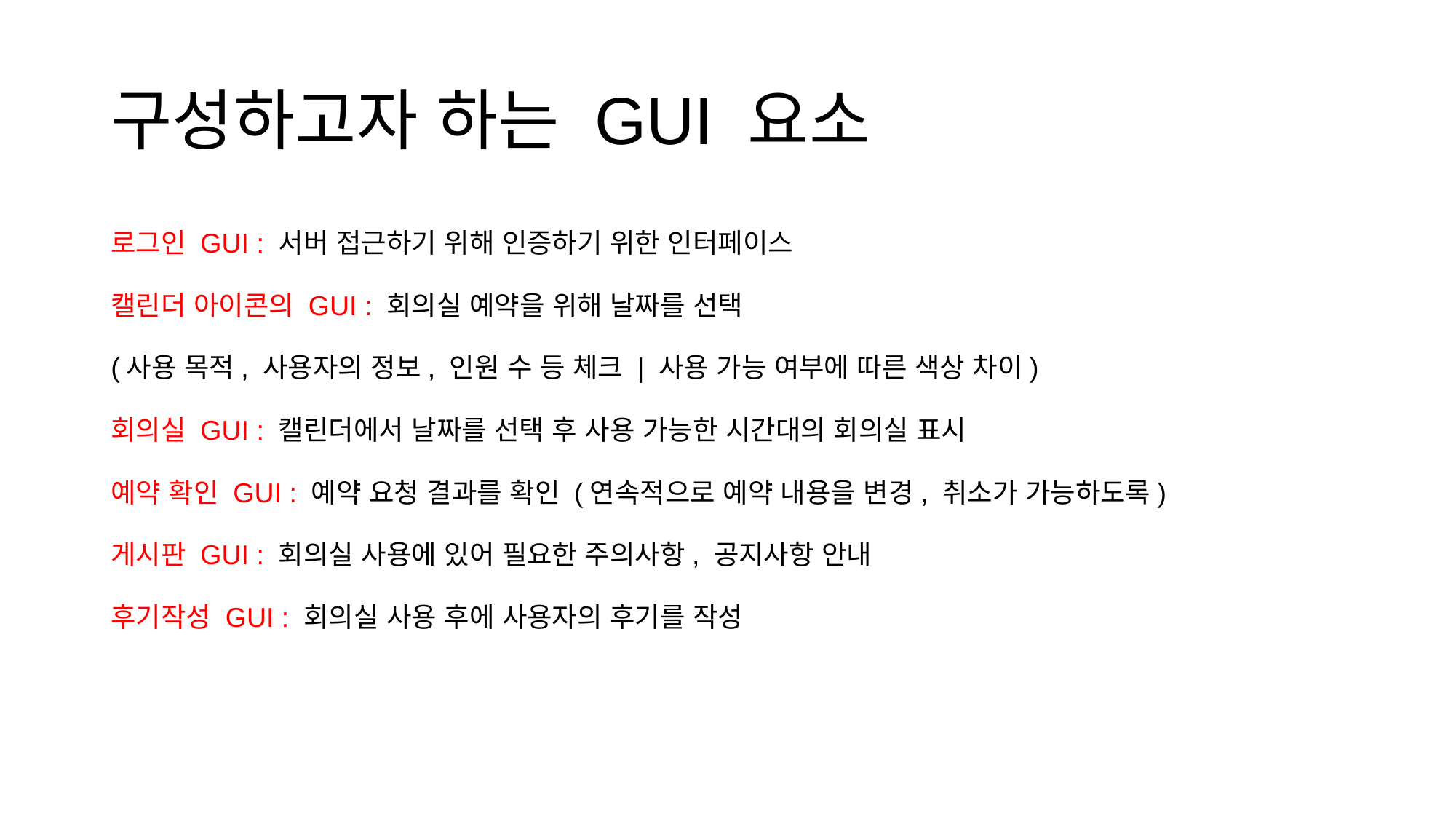

# 구성하고자 하는 GUI 요소
로그인 GUI : 서버 접근하기 위해 인증하기 위한 인터페이스
캘린더 아이콘의 GUI : 회의실 예약을 위해 날짜를 선택
(사용 목적, 사용자의 정보, 인원 수 등 체크 | 사용 가능 여부에 따른 색상 차이)
회의실 GUI : 캘린더에서 날짜를 선택 후 사용 가능한 시간대의 회의실 표시
예약 확인 GUI : 예약 요청 결과를 확인 (연속적으로 예약 내용을 변경, 취소가 가능하도록)
게시판 GUI : 회의실 사용에 있어 필요한 주의사항, 공지사항 안내
후기작성 GUI : 회의실 사용 후에 사용자의 후기를 작성